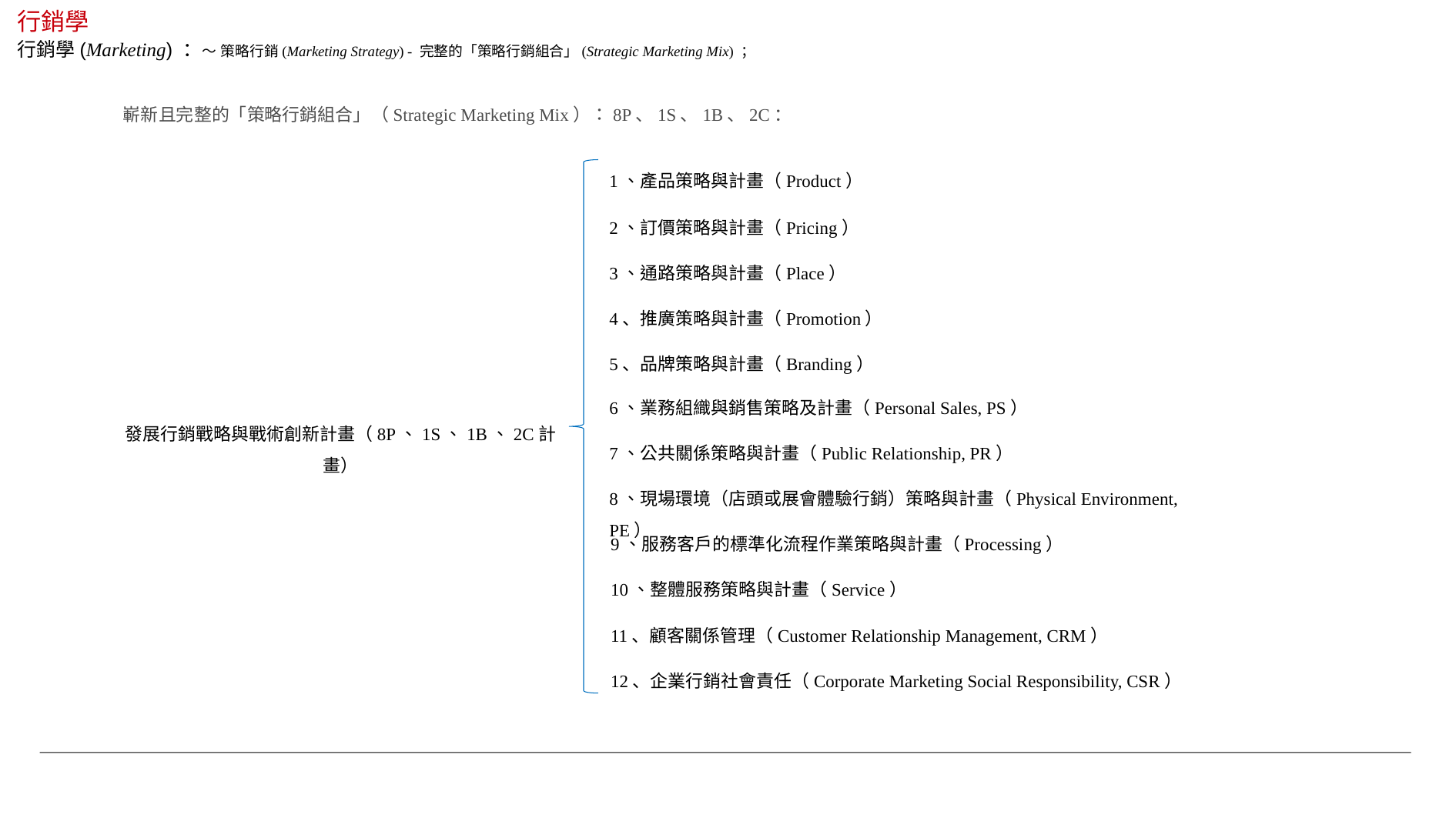

行銷學
行銷學(Marketing) ：～ 策略行銷(Marketing Strategy) - 完整的「策略行銷組合」(Strategic Marketing Mix) ；
嶄新且完整的「策略行銷組合」（Strategic Marketing Mix）：8P、1S、1B、2C：
1、產品策略與計畫（Product）

2、訂價策略與計畫（Pricing）
3、通路策略與計畫（Place）
4、推廣策略與計畫（Promotion）
5、品牌策略與計畫（Branding）
6、業務組織與銷售策略及計畫（Personal Sales, PS）
發展行銷戰略與戰術創新計畫（8P、1S、1B、2C計畫）
7、公共關係策略與計畫（Public Relationship, PR）
8、現場環境（店頭或展會體驗行銷）策略與計畫（Physical Environment, PE）
9、服務客戶的標準化流程作業策略與計畫（Processing）
10、整體服務策略與計畫（Service）
11、顧客關係管理（Customer Relationship Management, CRM）
12、企業行銷社會責任（Corporate Marketing Social Responsibility, CSR）